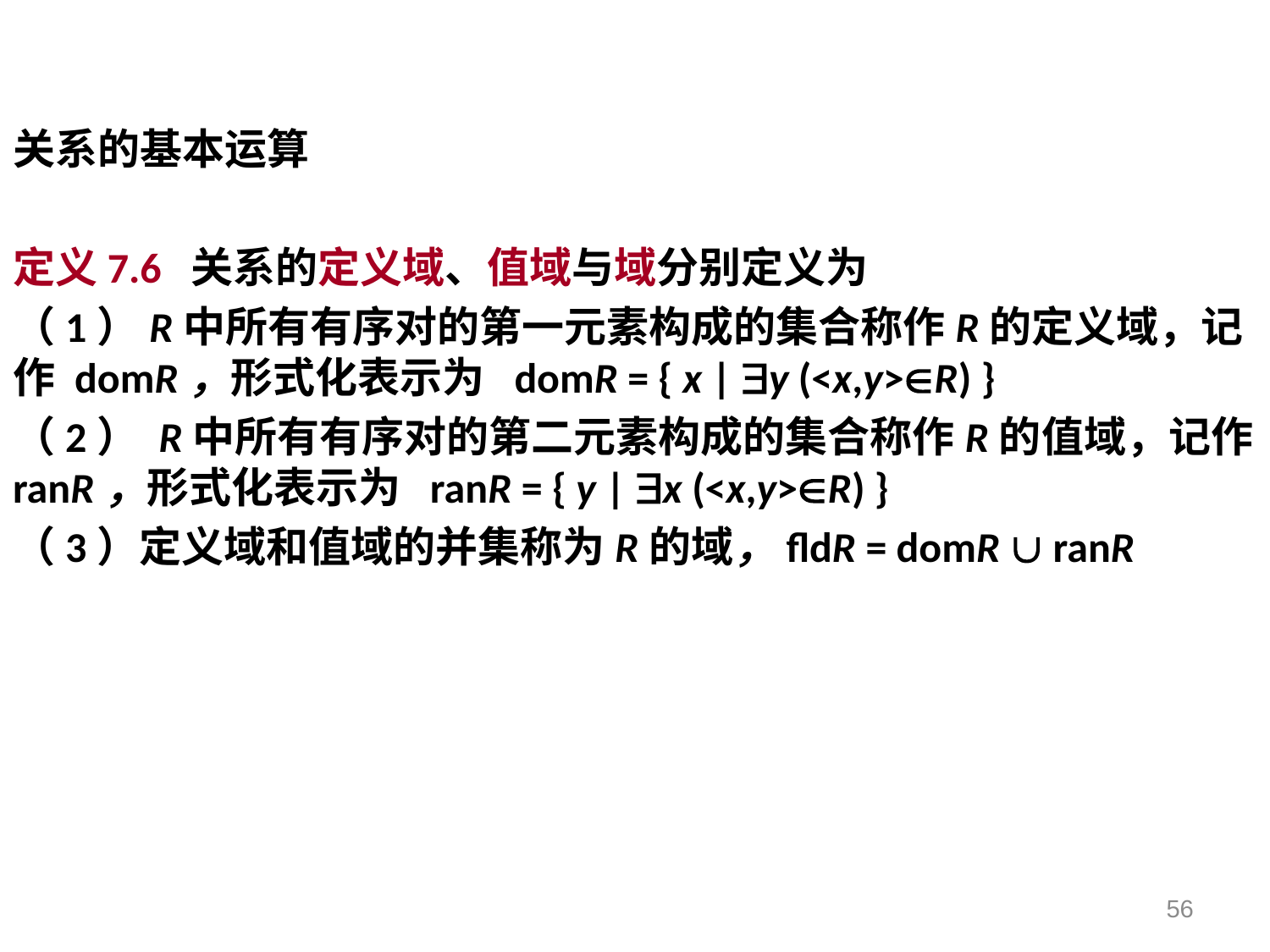

关系的基本运算

定义7.6  关系的定义域、值域与域分别定义为
（1）R中所有有序对的第一元素构成的集合称作R的定义域，记作 domR，形式化表示为  domR = { x | ∃y (<x,y>∈R) }
（2） R中所有有序对的第二元素构成的集合称作R的值域，记作 ranR，形式化表示为  ranR = { y | ∃x (<x,y>∈R) }
（3）定义域和值域的并集称为R的域，fldR = domR ∪ ranR
56